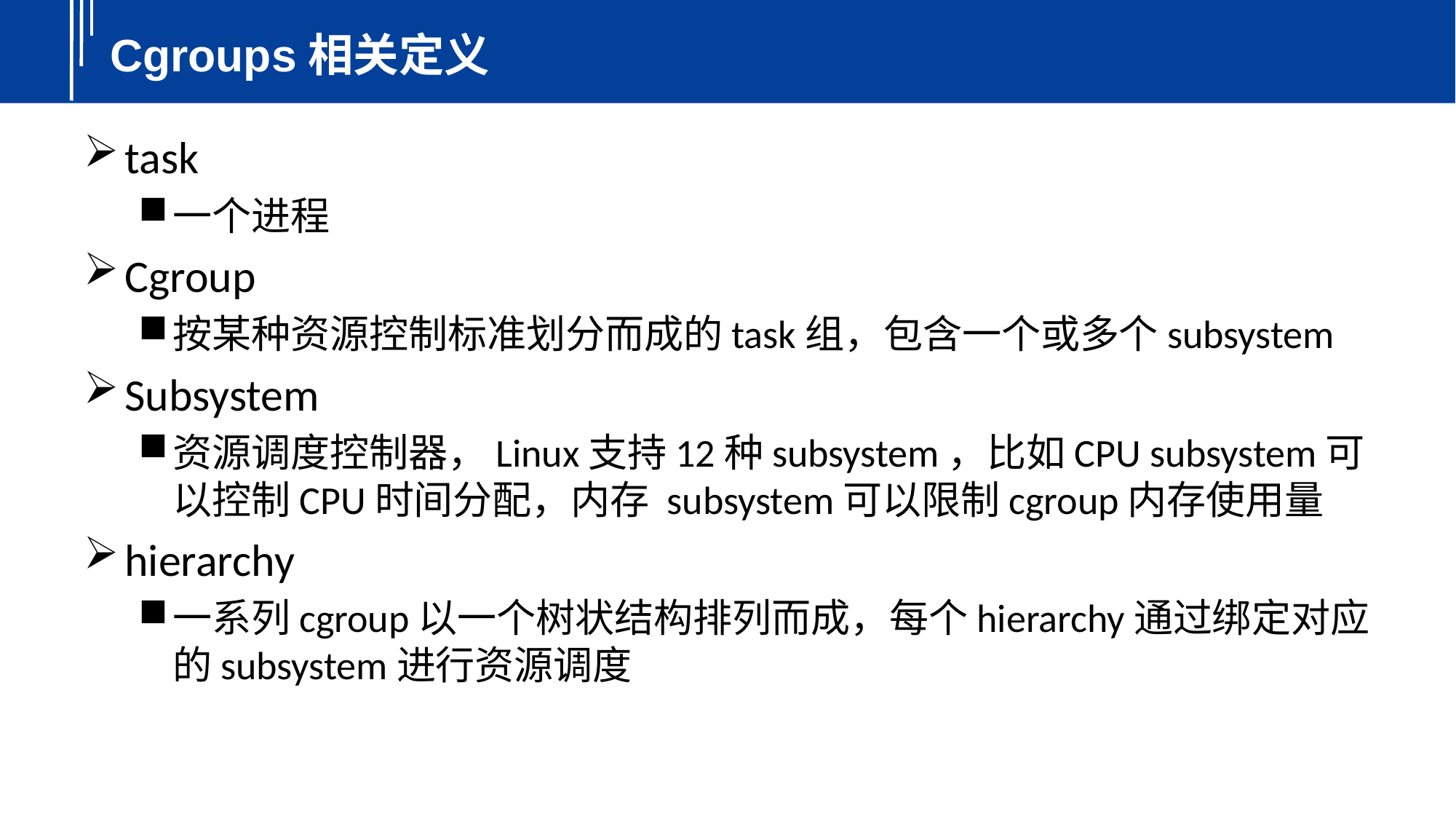

# Cgroups相关定义
task
一个进程
Cgroup
按某种资源控制标准划分而成的task组，包含一个或多个subsystem
Subsystem
资源调度控制器，Linux支持12种subsystem，比如CPU subsystem可以控制CPU时间分配，内存 subsystem可以限制cgroup内存使用量
hierarchy
一系列cgroup以一个树状结构排列而成，每个hierarchy通过绑定对应的subsystem进行资源调度